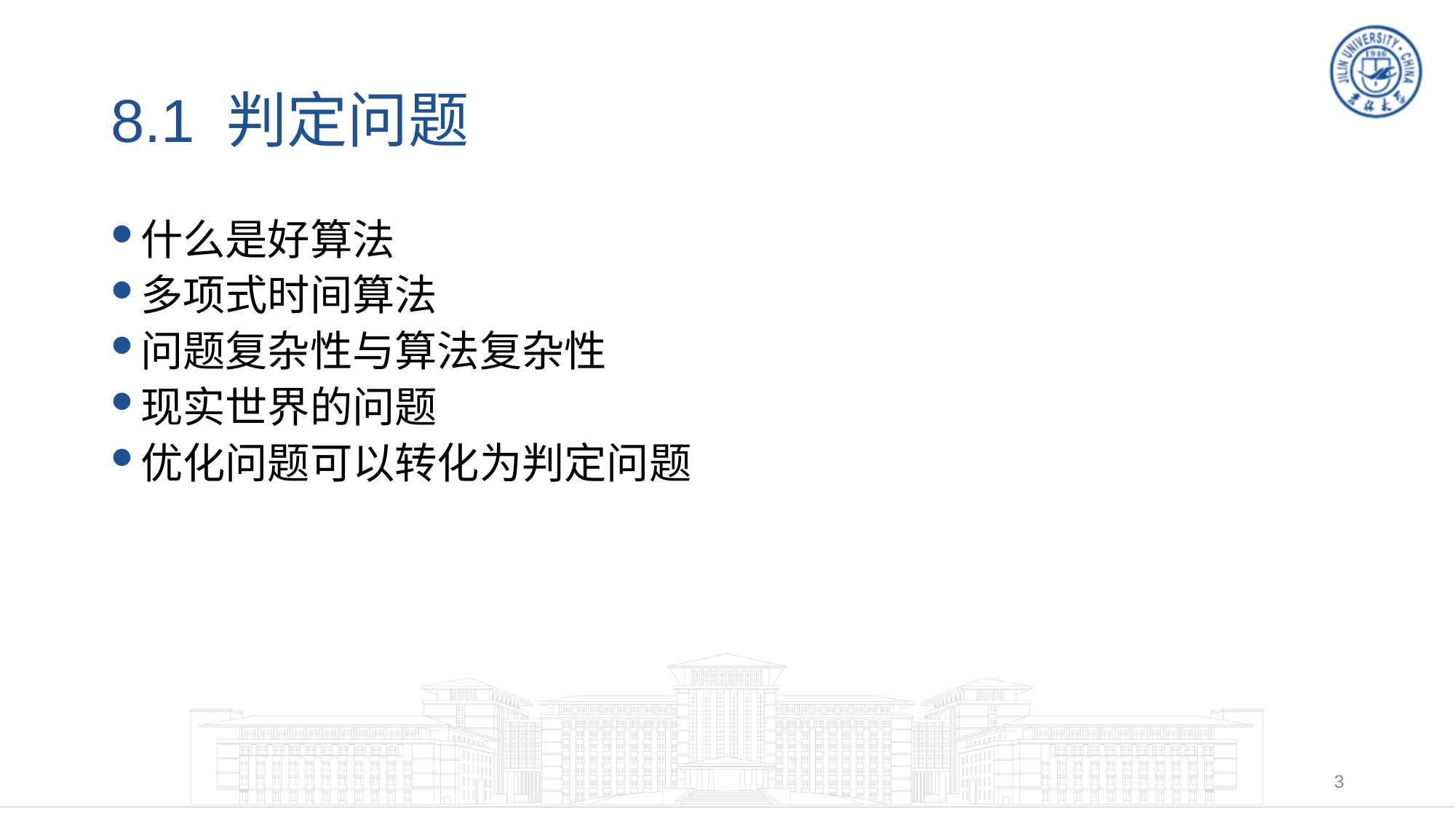

# 8.1 判定问题
什么是好算法
多项式时间算法
问题复杂性与算法复杂性
现实世界的问题
优化问题可以转化为判定问题
3